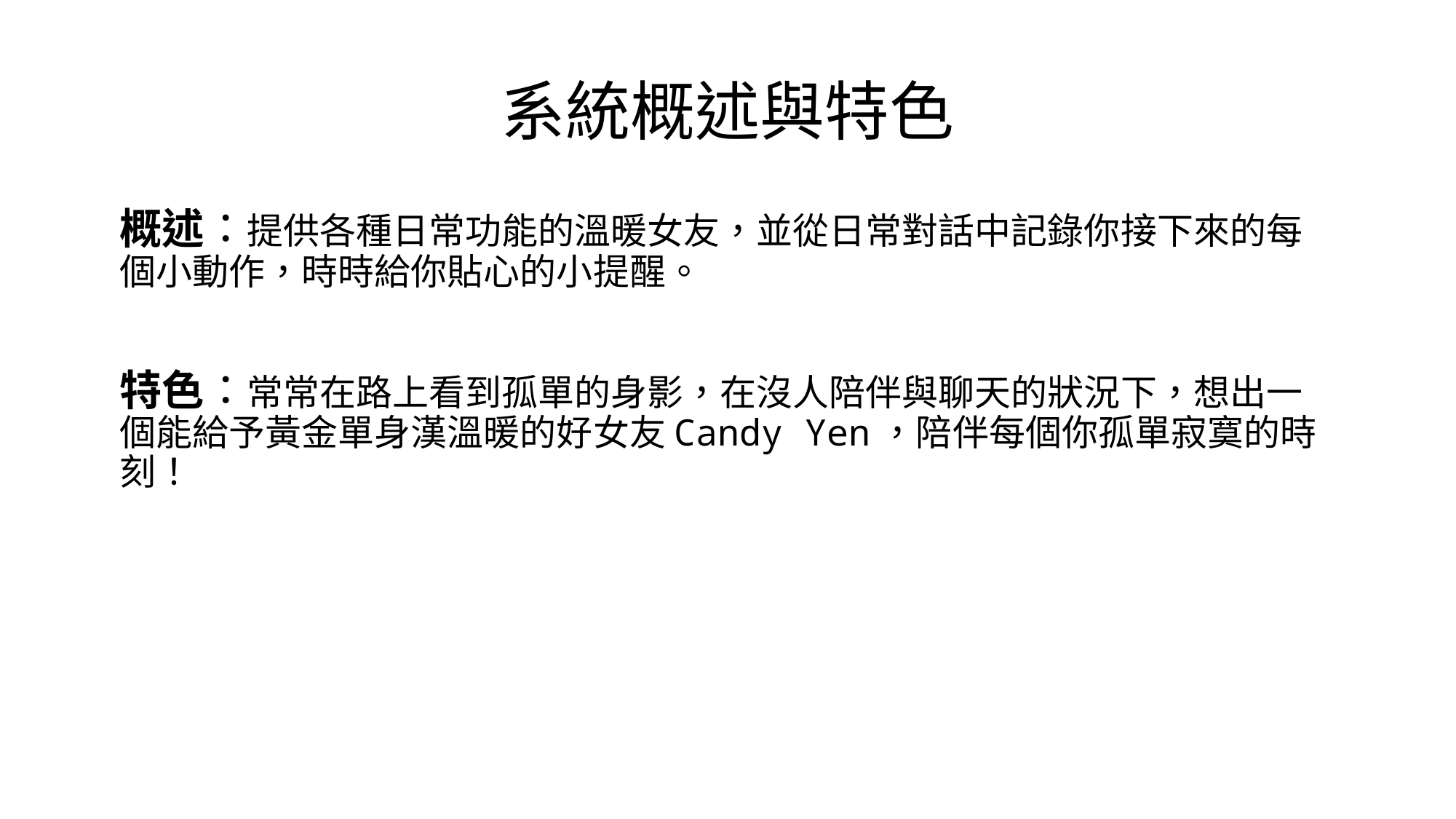

# 系統概述與特色
概述：提供各種日常功能的溫暖女友，並從日常對話中記錄你接下來的每個小動作，時時給你貼心的小提醒。

特色：常常在路上看到孤單的身影，在沒人陪伴與聊天的狀況下，想出一個能給予黃金單身漢溫暖的好女友Candy Yen，陪伴每個你孤單寂寞的時刻！